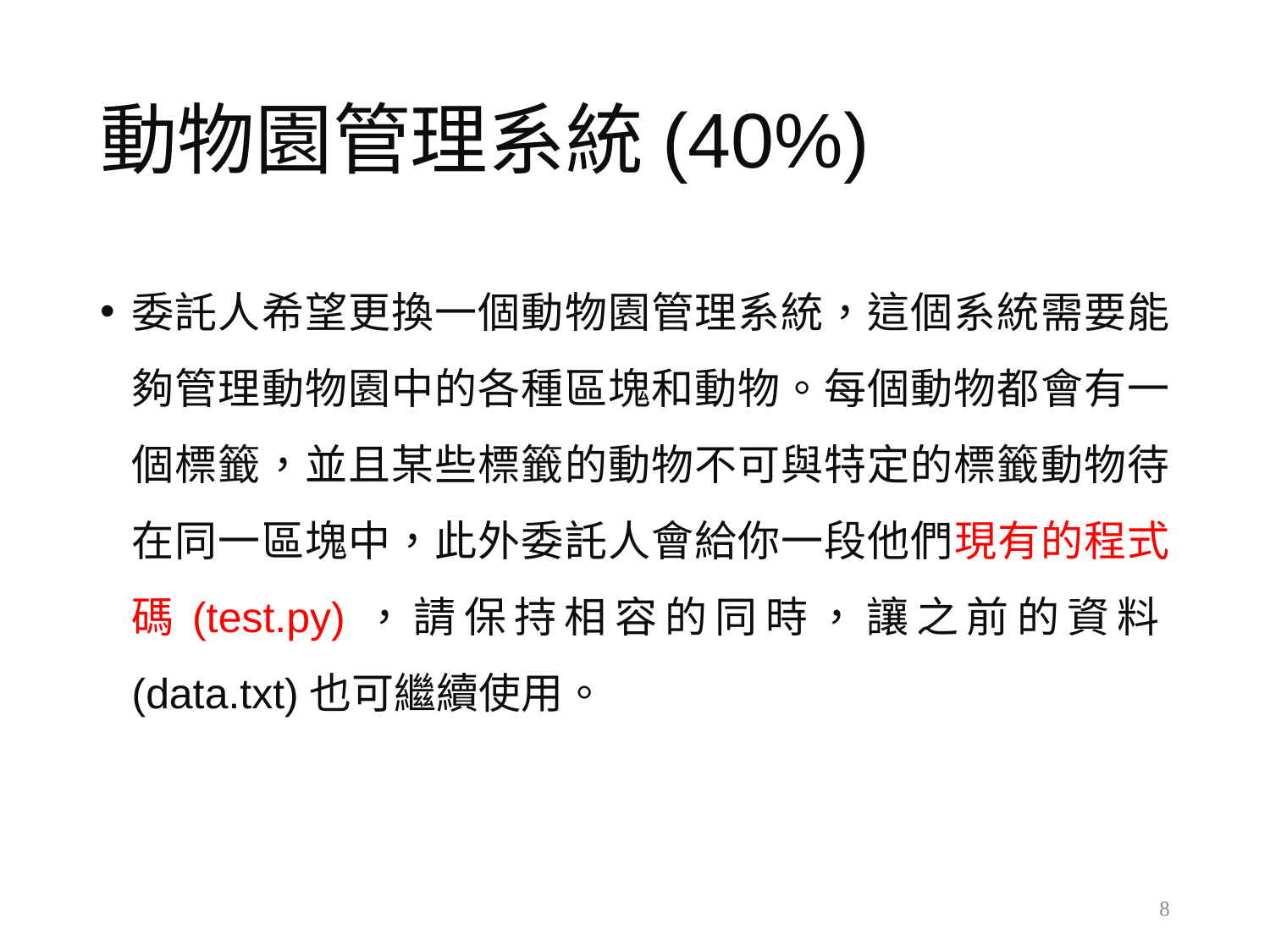

# 動物園管理系統(40%)
委託人希望更換一個動物園管理系統，這個系統需要能夠管理動物園中的各種區塊和動物。每個動物都會有一個標籤，並且某些標籤的動物不可與特定的標籤動物待在同一區塊中，此外委託人會給你一段他們現有的程式碼(test.py)，請保持相容的同時，讓之前的資料(data.txt)也可繼續使用。
8